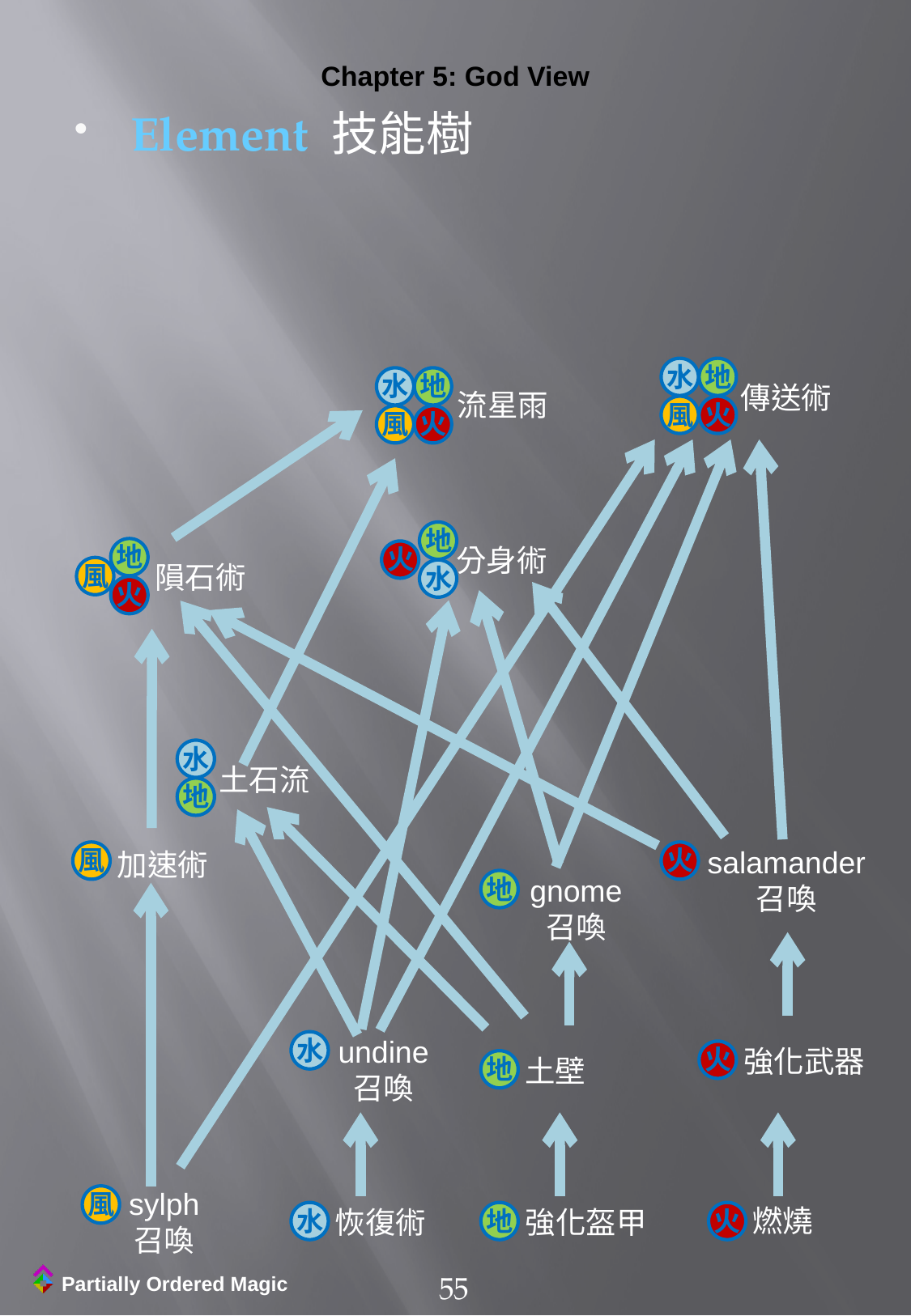

# Chapter 5: God View
Element 技能樹

水

地

傳送術
風

火

水

地

流星雨
風

火

地

分身術
火

水

地

隕石術
風

火

水

土石流
地

salamander
召喚
風

火

加速術
gnome
召喚
地

undine
召喚
水

強化武器
火

土壁
地

sylph
召喚
風

燃燒
恢復術
強化盔甲
水

地

火